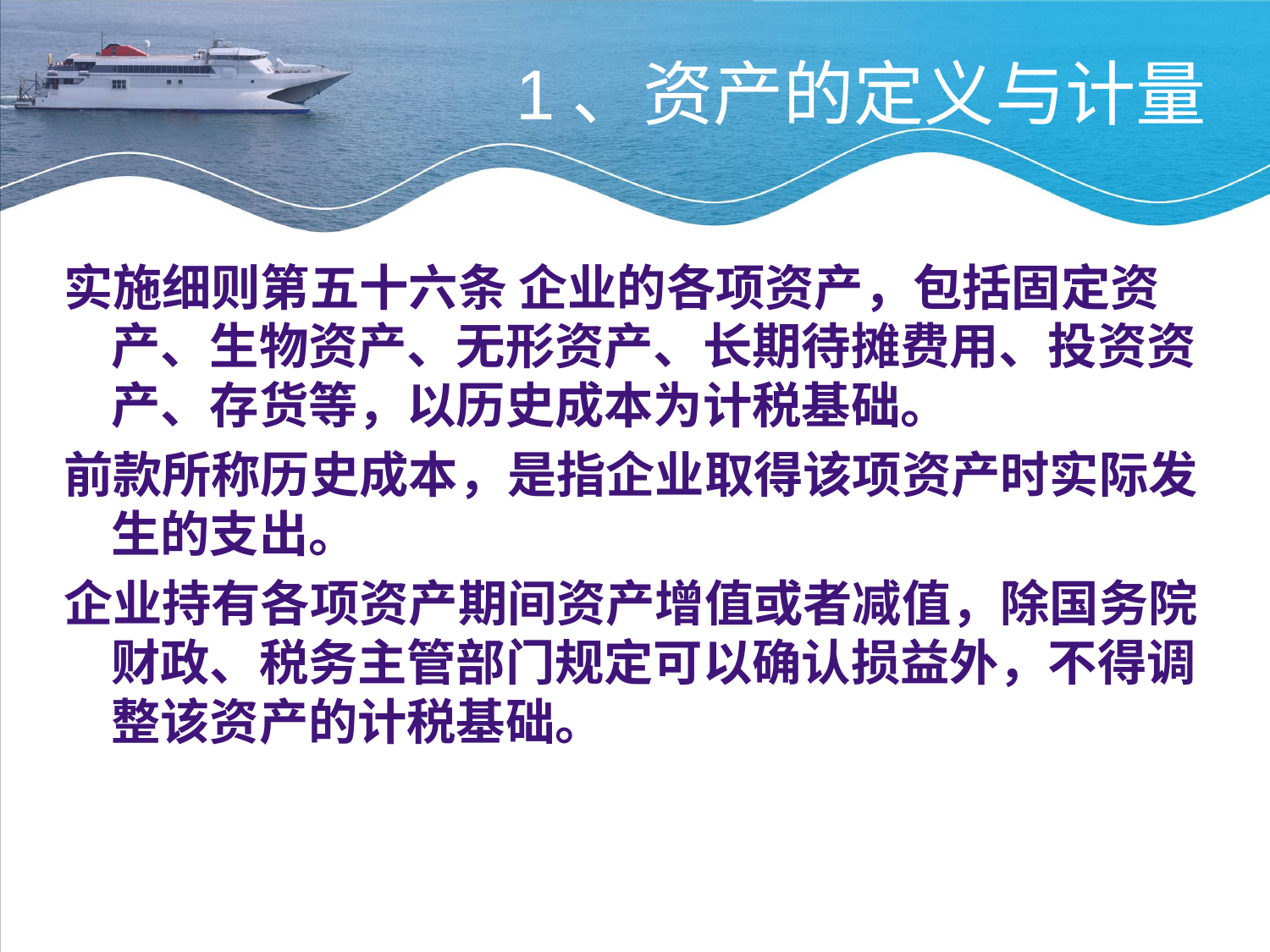

# 1、资产的定义与计量
实施细则第五十六条 企业的各项资产，包括固定资产、生物资产、无形资产、长期待摊费用、投资资产、存货等，以历史成本为计税基础。
前款所称历史成本，是指企业取得该项资产时实际发生的支出。
企业持有各项资产期间资产增值或者减值，除国务院财政、税务主管部门规定可以确认损益外，不得调整该资产的计税基础。